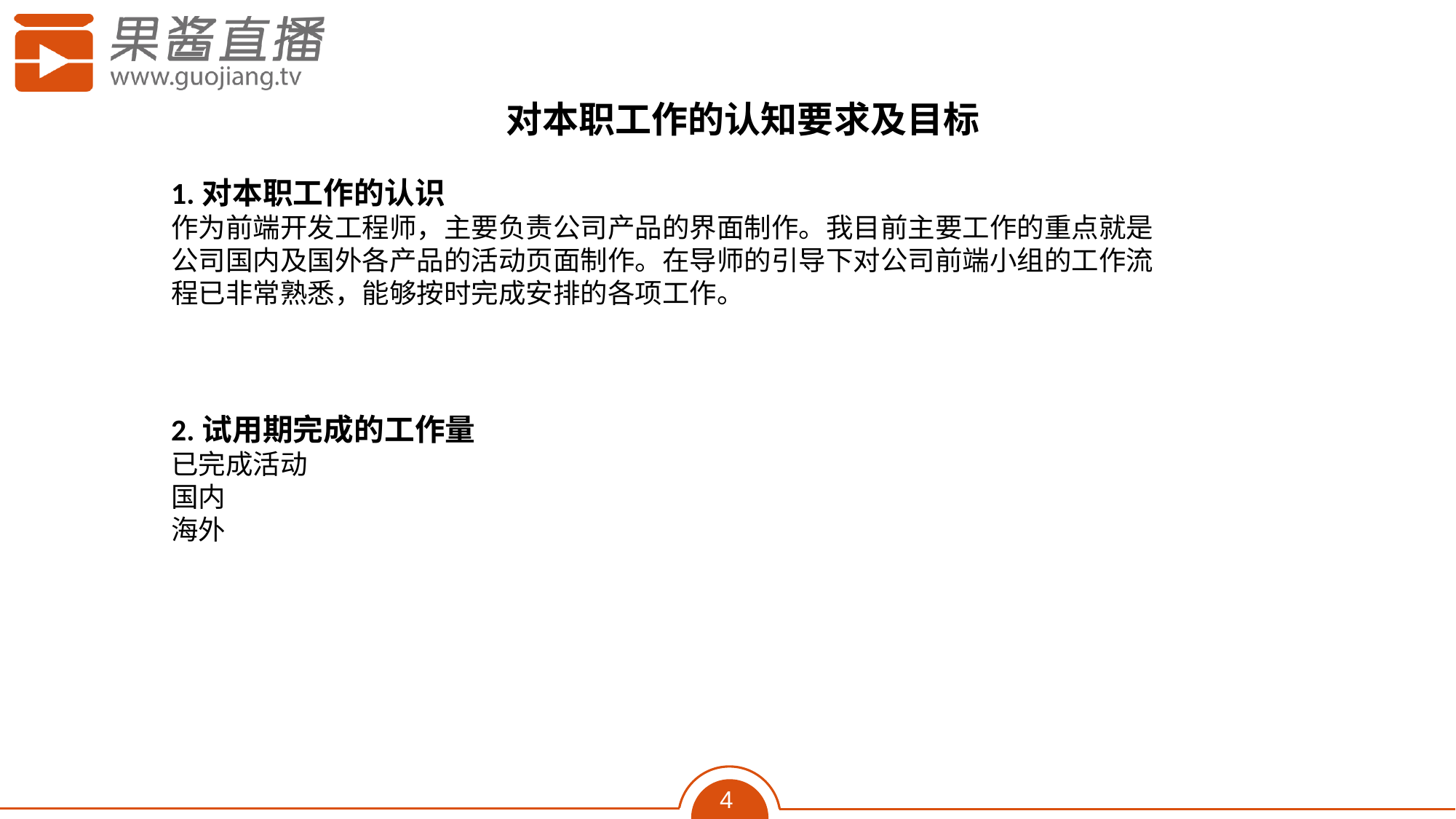

对本职工作的认知要求及目标
1.对本职工作的认识
作为前端开发工程师，主要负责公司产品的界面制作。我目前主要工作的重点就是公司国内及国外各产品的活动页面制作。在导师的引导下对公司前端小组的工作流程已非常熟悉，能够按时完成安排的各项工作。

2.试用期完成的工作量
已完成活动
国内
海外